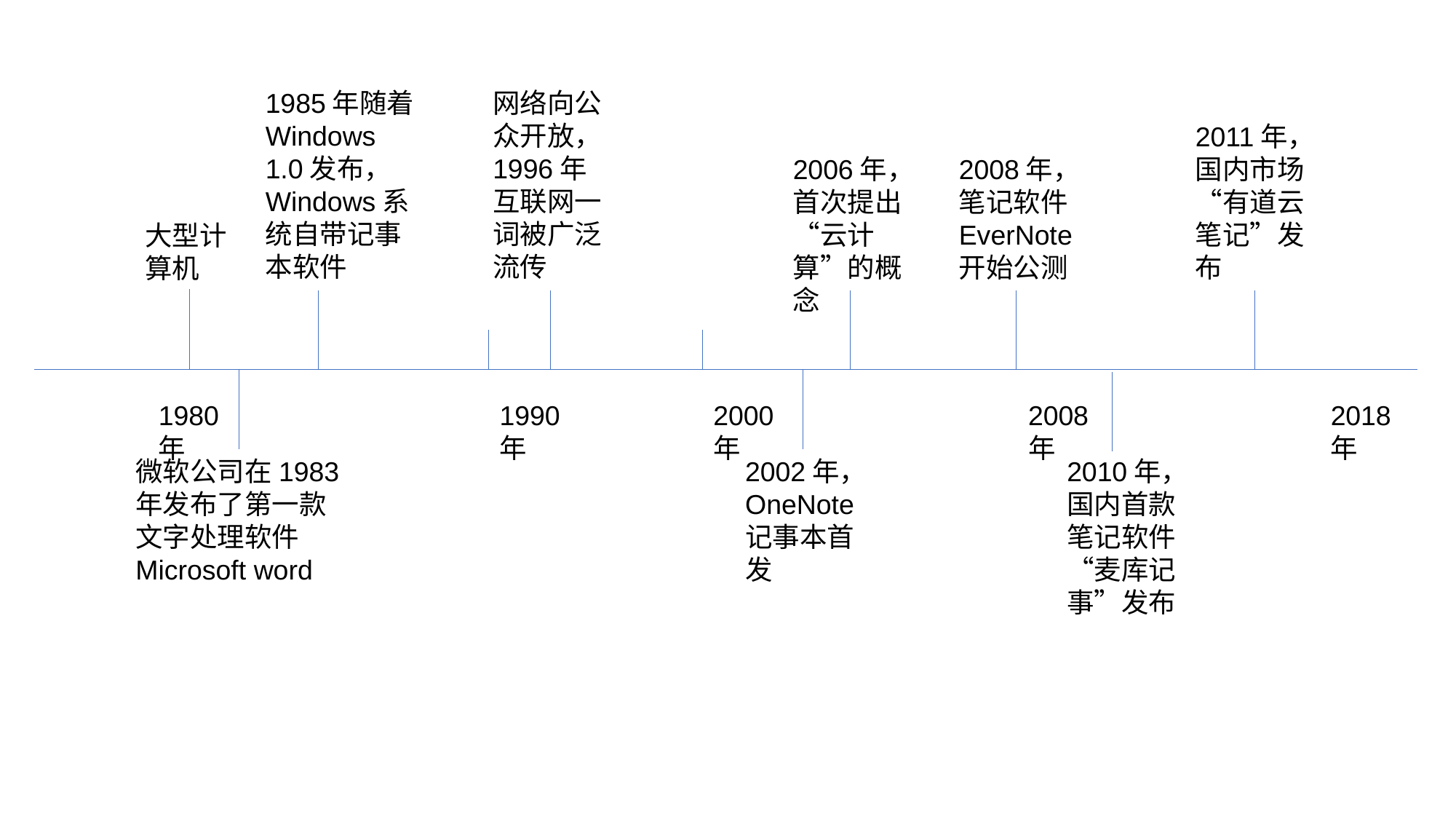

1985年随着Windows 1.0发布，Windows系统自带记事本软件
网络向公众开放，1996年互联网一词被广泛流传
2011年，国内市场“有道云笔记”发布
2006年，首次提出“云计算”的概念
2008年，笔记软件EverNote开始公测
大型计算机
2000年
2008年
2018年
1980年
1990年
2002年，OneNote记事本首发
2010年，国内首款笔记软件“麦库记事”发布
微软公司在1983年发布了第一款文字处理软件Microsoft word